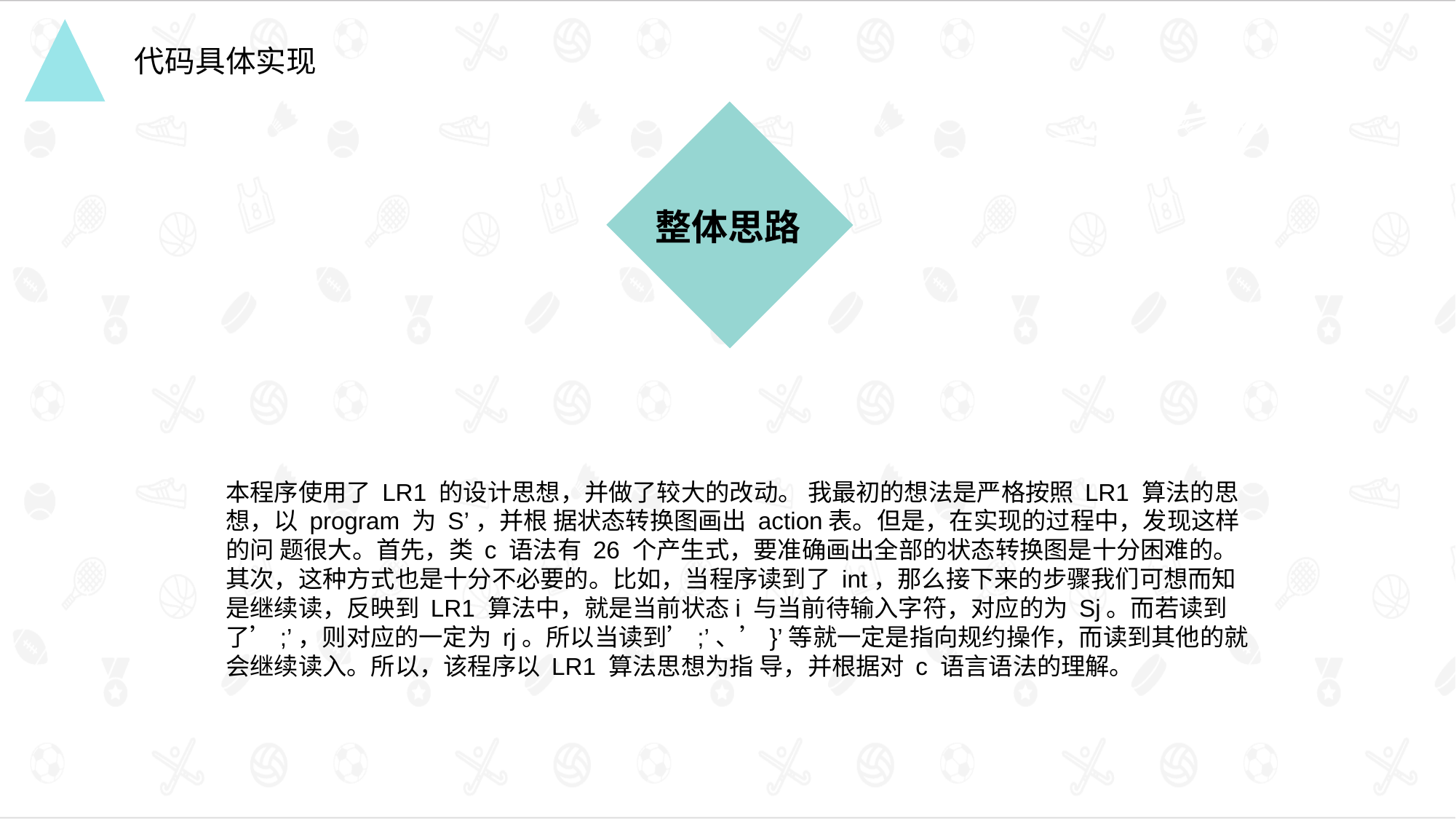

代码具体实现

本程序使用了 LR1 的设计思想，并做了较大的改动。 我最初的想法是严格按照 LR1 算法的思想，以 program 为 S’，并根 据状态转换图画出 action表。但是，在实现的过程中，发现这样的问 题很大。首先，类 c 语法有 26 个产生式，要准确画出全部的状态转换图是十分困难的。其次，这种方式也是十分不必要的。比如，当程序读到了 int，那么接下来的步骤我们可想而知是继续读，反映到 LR1 算法中，就是当前状态i 与当前待输入字符，对应的为 Sj。而若读到 了’;’，则对应的一定为 rj。所以当读到’;’、’}’等就一定是指向规约操作，而读到其他的就会继续读入。所以，该程序以 LR1 算法思想为指 导，并根据对 c 语言语法的理解。

整体思路